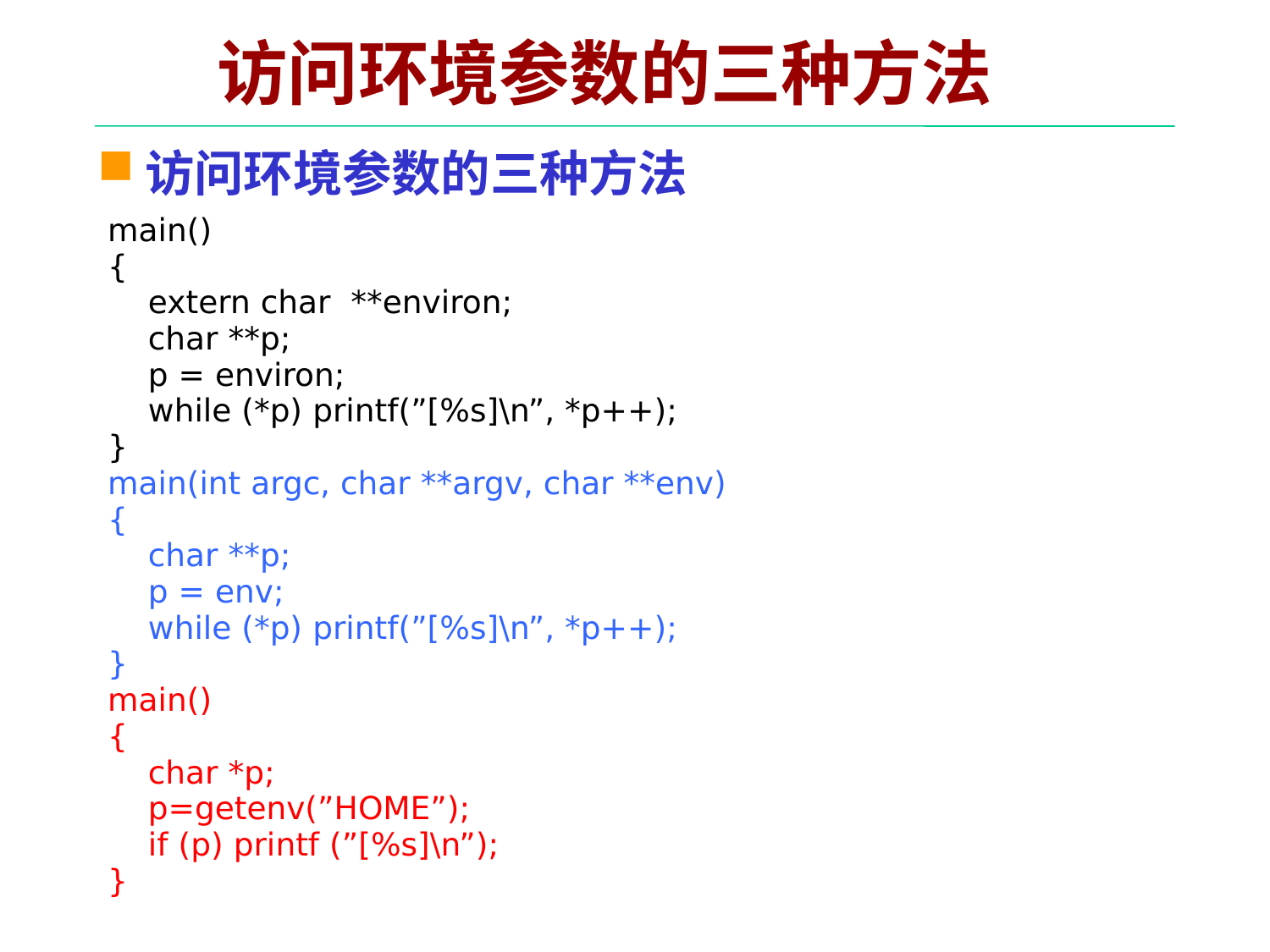

# 访问环境参数的三种方法
访问环境参数的三种方法
main()
{
    extern char  **environ;
    char **p;
    p = environ;
    while (*p) printf(”[%s]\n”, *p++);
}
main(int argc, char **argv, char **env)
{
    char **p;
    p = env;
    while (*p) printf(”[%s]\n”, *p++);
}
main()
{
    char *p;
    p=getenv(”HOME”);
    if (p) printf (”[%s]\n”);
}